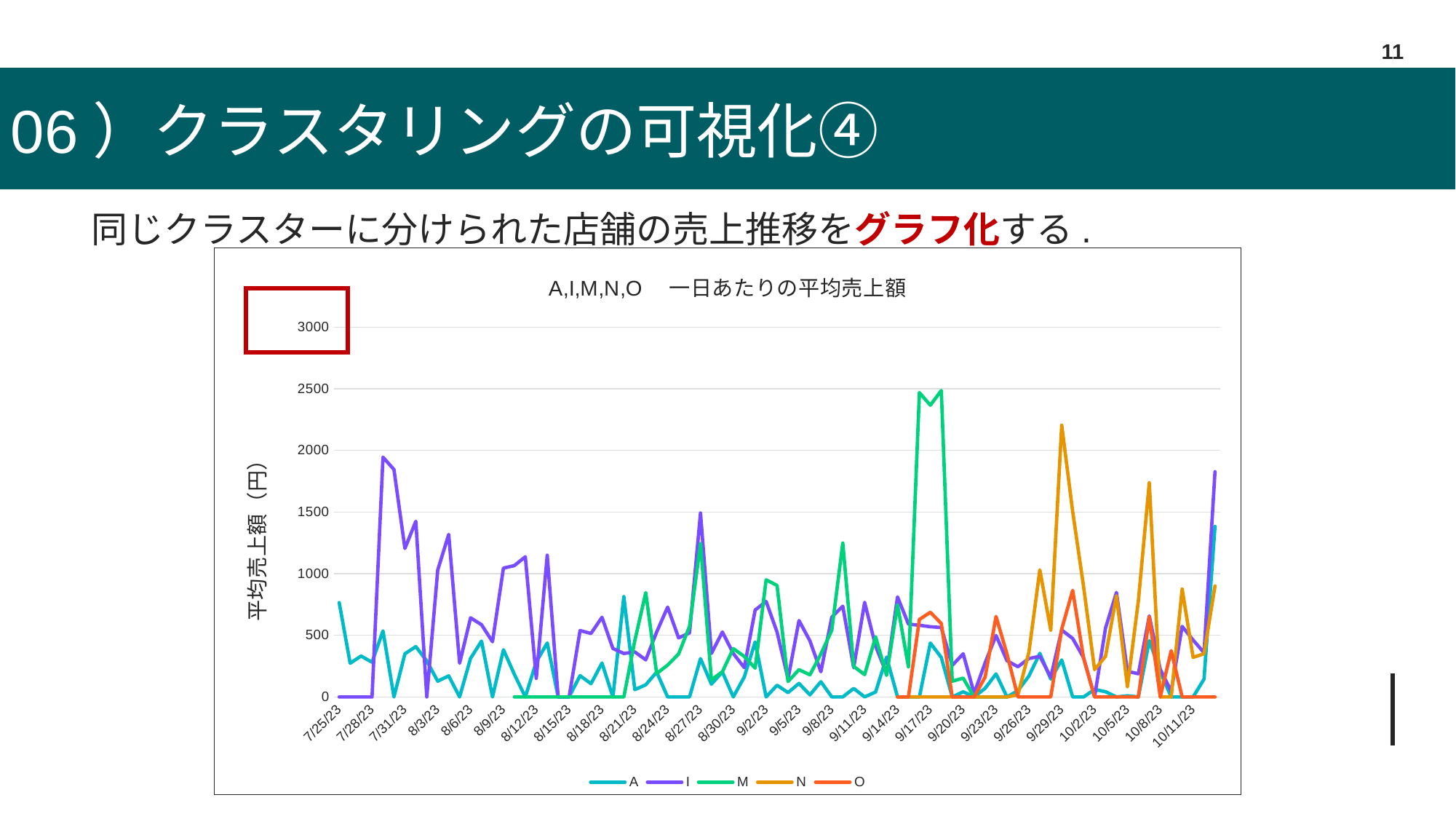

11

06）クラスタリングの可視化④

同じクラスターに分けられた店舗の売上推移をグラフ化する.

### Chart: A,I,M,N,O　一日あたりの平均売上額

| Category | A | I | M | N | O |
|---|---|---|---|---|---|
| 45132 | 765.0 | 0.0 | None | None | None |
| 45133 | 273.333333333333 | 0.0 | None | None | None |
| 45134 | 331.666666666666 | 0.0 | None | None | None |
| 45135 | 281.25 | 0.0 | None | None | None |
| 45136 | 535.416666666666 | 1945.0 | None | None | 0.0 |
| 45137 | 0.0 | 1845.0 | None | None | None |
| 45138 | 350.0 | 1204.16666666666 | None | None | None |
| 45139 | 408.333333333333 | 1425.0 | None | None | None |
| 45140 | 291.25 | 0.0 | None | None | None |
| 45141 | 127.916666666666 | 1029.16666666666 | None | None | None |
| 45142 | 170.833333333333 | 1318.33333333333 | None | None | None |
| 45143 | 0.0 | 273.333333333333 | None | None | None |
| 45144 | 312.916666666666 | 641.666666666666 | None | None | None |
| 45145 | 452.916666666666 | 585.833333333333 | None | None | None |
| 45146 | 0.0 | 447.5 | None | None | None |
| 45147 | 382.5 | 1045.0 | None | None | None |
| 45148 | 183.333333333333 | 1065.0 | 0.0 | None | None |
| 45149 | 0.0 | 1136.66666666666 | 0.0 | None | None |
| 45150 | 283.75 | 150.833333333333 | 0.0 | None | None |
| 45151 | 437.5 | 1149.16666666666 | 0.0 | None | None |
| 45152 | 0.0 | 0.0 | 0.0 | None | None |
| 45153 | 0.0 | 0.0 | 0.0 | None | None |
| 45154 | 172.5 | 538.333333333333 | 0.0 | None | None |
| 45155 | 107.083333333333 | 515.0 | 0.0 | None | None |
| 45156 | 275.0 | 645.833333333333 | 0.0 | None | None |
| 45157 | 0.0 | 392.5 | 0.0 | None | None |
| 45158 | 813.75 | 352.5 | 0.0 | None | None |
| 45159 | 59.1666666666666 | 365.0 | 456.25 | None | None |
| 45160 | 98.3333333333333 | 300.833333333333 | 845.833333333333 | None | None |
| 45161 | 201.666666666666 | 526.666666666666 | 189.583333333333 | None | None |
| 45162 | 0.0 | 728.333333333333 | 258.333333333333 | None | None |
| 45163 | 0.0 | 479.166666666666 | 347.916666666666 | None | None |
| 45164 | 0.0 | 519.166666666666 | 572.916666666666 | None | None |
| 45165 | 310.833333333333 | 1492.5 | 1243.75 | None | None |
| 45166 | 103.333333333333 | 352.5 | 139.583333333333 | None | None |
| 45167 | 202.5 | 526.666666666666 | 204.166666666666 | None | None |
| 45168 | 0.0 | 352.5 | 391.666666666666 | None | None |
| 45169 | 160.833333333333 | 237.5 | 329.166666666666 | None | None |
| 45170 | 445.833333333333 | 705.0 | 233.333333333333 | None | None |
| 45171 | 0.0 | 774.166666666666 | 950.0 | None | None |
| 45172 | 95.0 | 525.416666666666 | 904.166666666666 | None | None |
| 45173 | 35.0 | 147.083333333333 | 125.0 | None | None |
| 45174 | 109.583333333333 | 619.583333333333 | 220.833333333333 | None | None |
| 45175 | 16.6666666666666 | 455.0 | 179.166666666666 | None | None |
| 45176 | 123.333333333333 | 204.166666666666 | 347.916666666666 | None | None |
| 45177 | 0.0 | 647.5 | 541.666666666666 | None | None |
| 45178 | 0.0 | 735.833333333333 | 1247.91666666666 | None | None |
| 45179 | 68.75 | 237.083333333333 | 247.916666666666 | None | None |
| 45180 | 0.0 | 767.5 | 181.25 | None | None |
| 45181 | 40.0 | 411.666666666666 | 487.5 | None | None |
| 45182 | 322.916666666666 | 189.583333333333 | 175.0 | None | None |
| 45183 | 0.0 | 811.25 | 747.916666666666 | 0.0 | 0.0 |
| 45184 | 0.0 | 590.416666666666 | 243.75 | 0.0 | 0.0 |
| 45185 | 0.0 | 581.25 | 2468.75 | 0.0 | 628.125 |
| 45186 | 437.083333333333 | 569.166666666666 | 2366.66666666666 | 0.0 | 686.666666666666 |
| 45187 | 320.0 | 562.5 | 2485.41666666666 | 0.0 | 595.0 |
| 45188 | 0.0 | 255.833333333333 | 127.083333333333 | 0.0 | 0.0 |
| 45189 | 41.6666666666666 | 350.0 | 152.083333333333 | 0.0 | 0.0 |
| 45190 | 0.0 | 29.1666666666666 | 0.0 | 0.0 | 0.0 |
| 45191 | 70.0 | 276.25 | 0.0 | 0.0 | 160.416666666666 |
| 45192 | 186.25 | 498.333333333333 | 0.0 | 0.0 | 652.5 |
| 45193 | 0.0 | 293.333333333333 | 0.0 | 0.0 | 347.916666666666 |
| 45194 | 50.8333333333333 | 245.0 | None | 16.6666666666666 | 0.0 |
| 45195 | 169.166666666666 | 311.25 | None | 362.5 | 0.0 |
| 45196 | 353.333333333333 | 329.583333333333 | None | 1030.41666666666 | 0.0 |
| 45197 | 145.0 | 160.0 | None | 541.666666666666 | 0.0 |
| 45198 | 300.0 | 542.916666666666 | None | 2204.16666666666 | 550.0 |
| 45199 | 0.0 | 474.166666666666 | None | 1504.16666666666 | 864.583333333333 |
| 45200 | 0.0 | 317.083333333333 | None | 891.666666666666 | 312.5 |
| 45201 | 60.8333333333333 | 0.0 | None | 220.833333333333 | 0.0 |
| 45202 | 42.5 | 557.5 | None | 329.166666666666 | 0.0 |
| 45203 | 0.0 | 847.083333333333 | None | 820.833333333333 | 0.0 |
| 45204 | 9.16666666666666 | 207.5 | None | 83.3333333333333 | 0.0 |
| 45205 | 0.0 | 187.916666666666 | None | 779.166666666666 | 0.0 |
| 45206 | 456.666666666666 | 657.083333333333 | None | 1737.5 | 649.583333333333 |
| 45207 | 205.0 | 222.916666666666 | None | 0.0 | 0.0 |
| 45208 | 0.0 | 46.25 | None | 0.0 | 375.0 |
| 45209 | 0.0 | 571.666666666666 | None | 875.0 | 0.0 |
| 45210 | 0.0 | 461.25 | None | 320.833333333333 | 0.0 |
| 45211 | 144.166666666666 | 358.75 | None | 350.0 | 0.0 |
| 45212 | 1383.33333333333 | 1826.66666666666 | None | 900.0 | 0.0 |